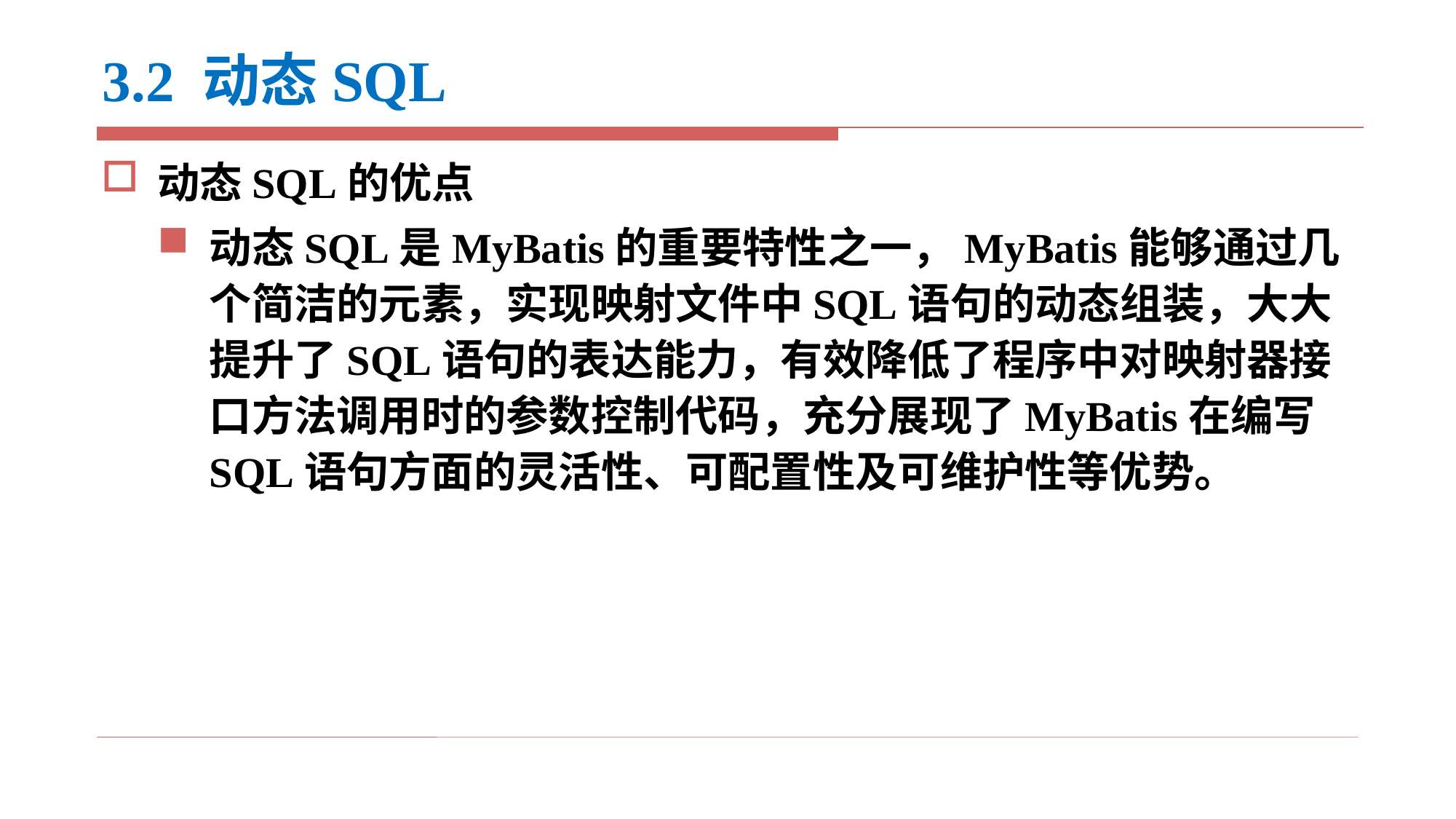

# 3.2 动态SQL
动态SQL的优点
动态SQL是MyBatis的重要特性之一，MyBatis能够通过几个简洁的元素，实现映射文件中SQL语句的动态组装，大大提升了SQL语句的表达能力，有效降低了程序中对映射器接口方法调用时的参数控制代码，充分展现了MyBatis在编写SQL语句方面的灵活性、可配置性及可维护性等优势。
21